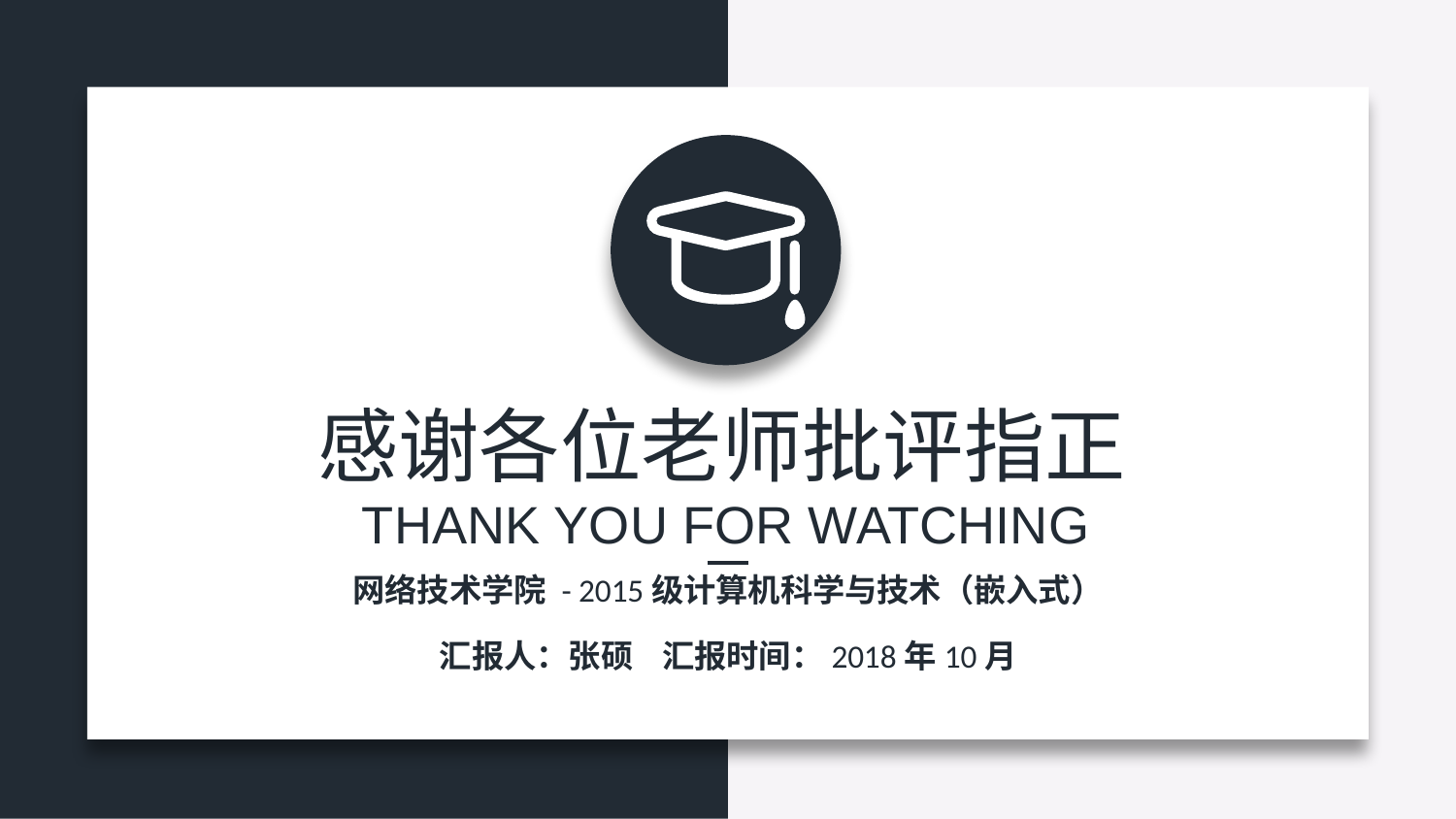

感谢各位老师批评指正
THANK YOU FOR WATCHING
网络技术学院 - 2015级计算机科学与技术（嵌入式）
汇报人：张硕    汇报时间：2018年10月